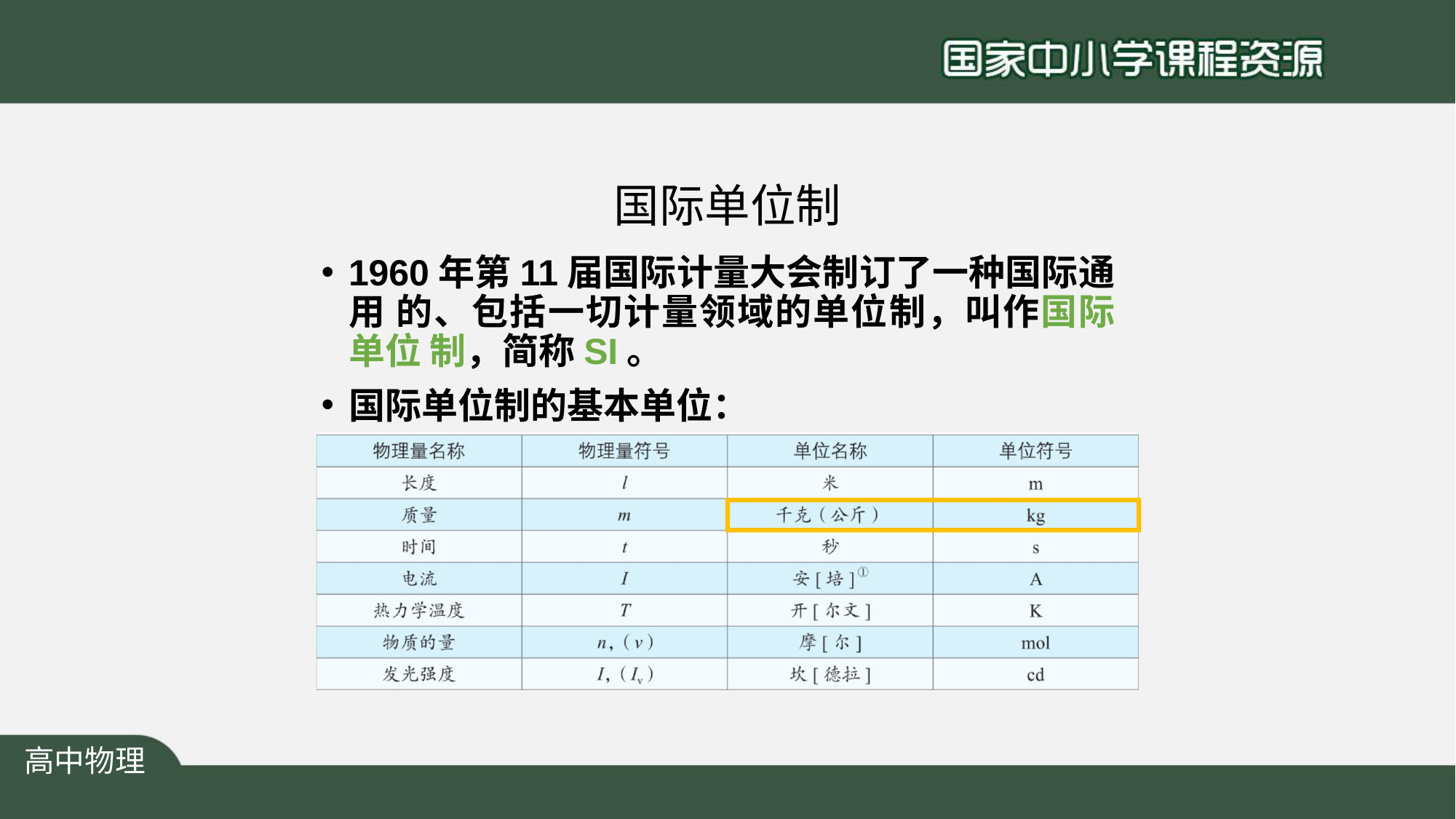

# 国际单位制
1960年第11届国际计量大会制订了一种国际通用 的、包括一切计量领域的单位制，叫作国际单位 制，简称SI。
国际单位制的基本单位：

高中物理